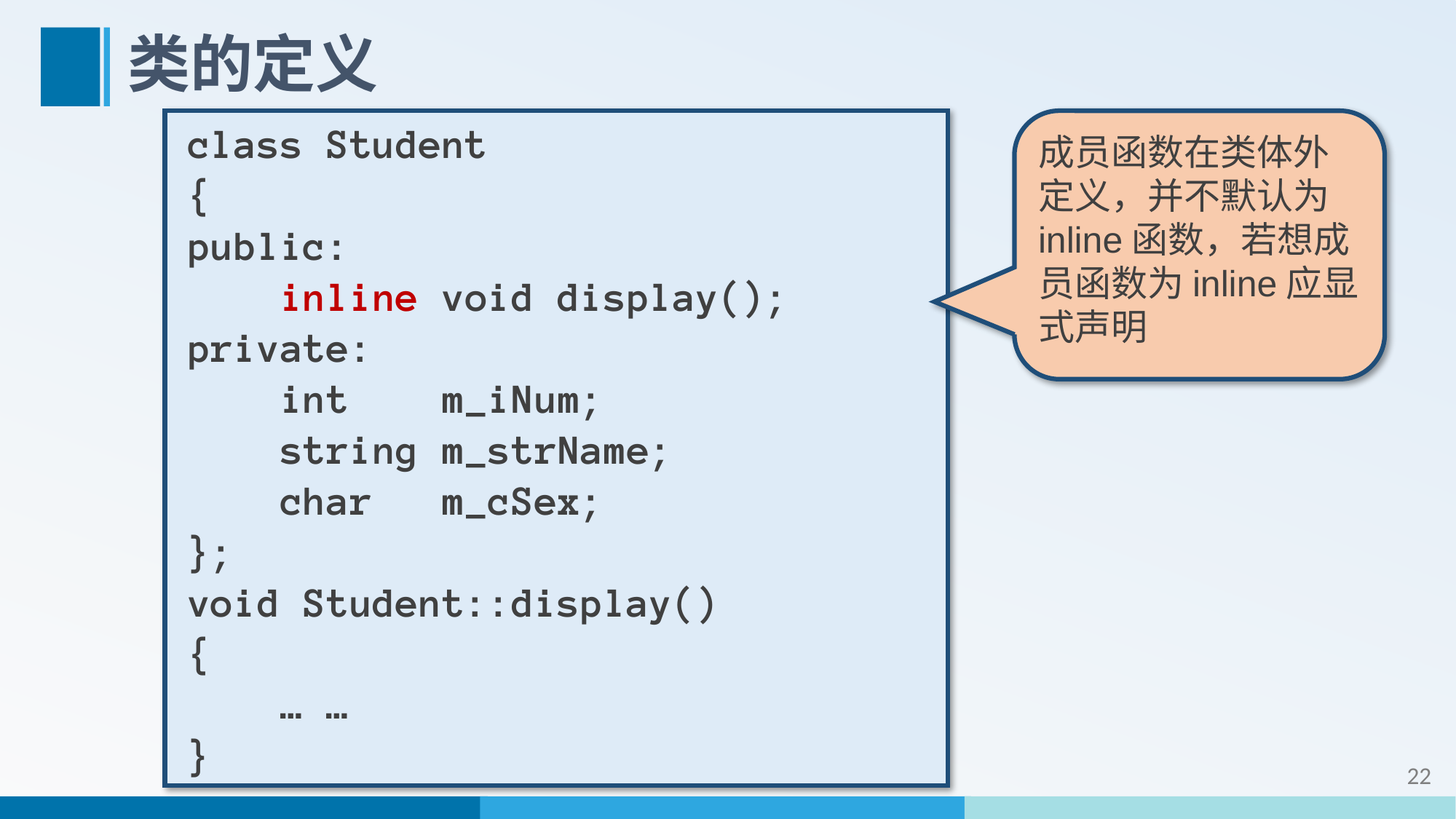

# 类的定义
成员函数在类体外定义，并不默认为inline函数，若想成员函数为inline应显式声明

class Student
{
public:
    inline void display();
private:
    int    m_iNum;
    string m_strName;
    char   m_cSex;
};
void Student::display()
{
    … …
}